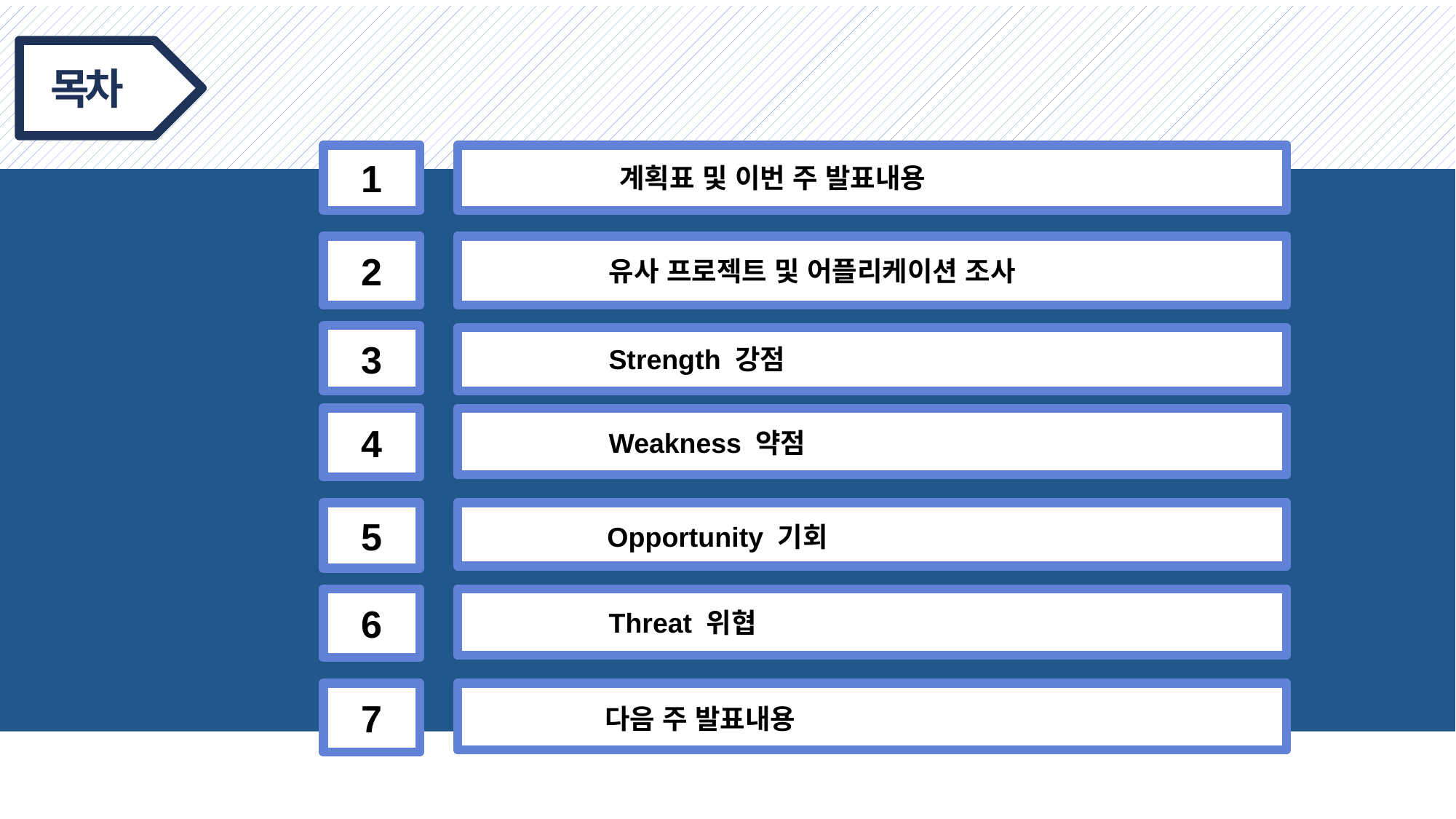

(
목차

1
계획표 및 이번 주 발표내용
2

유사 프로젝트 및 어플리케이션 조사
3

Strength 강점
4

Weakness 약점

5

Opportunity 기회

6

Threat 위협
7

다음 주 발표내용